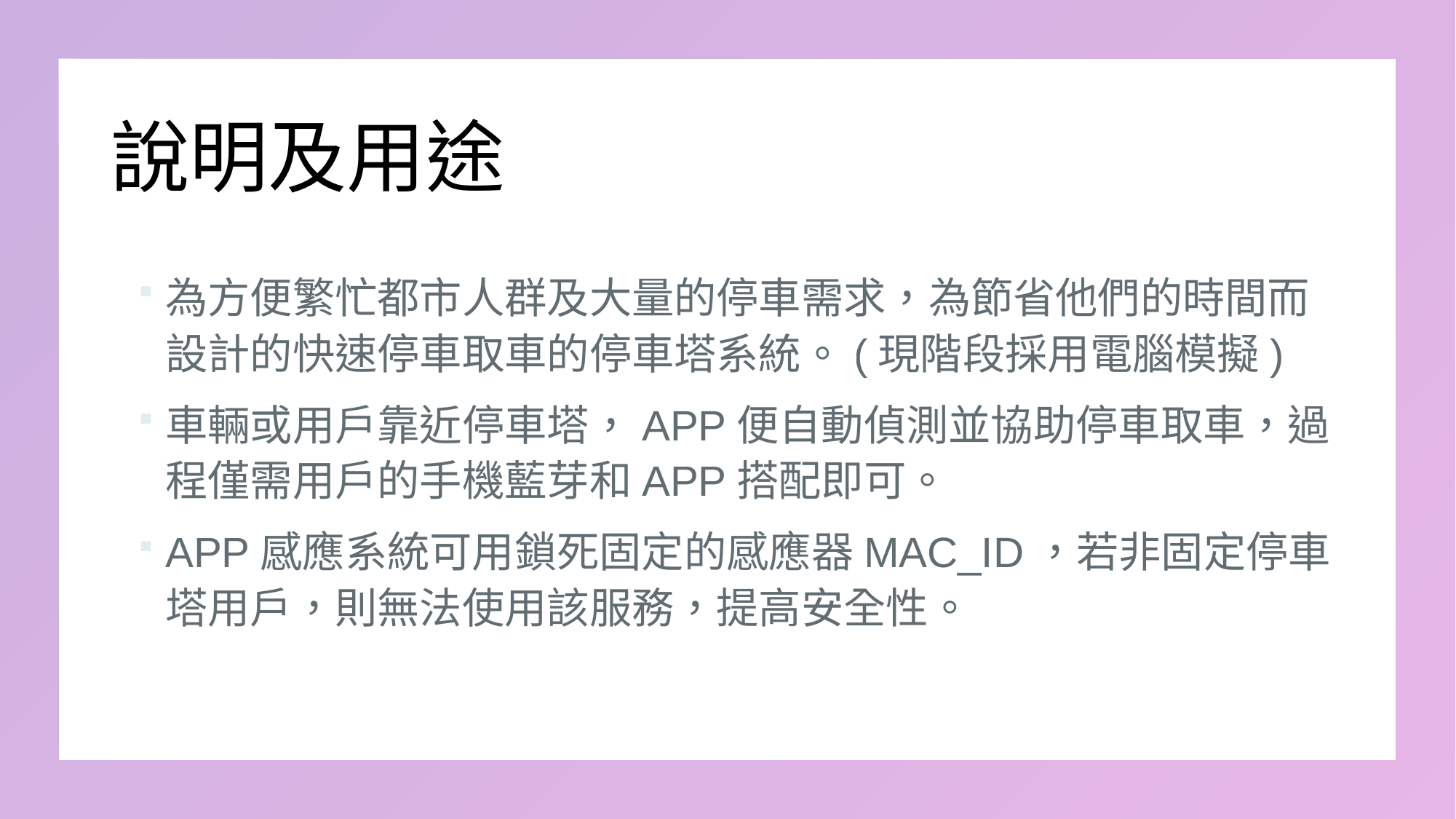

# 說明及用途
為方便繁忙都市人群及大量的停車需求，為節省他們的時間而設計的快速停車取車的停車塔系統。(現階段採用電腦模擬)
車輛或用戶靠近停車塔，APP便自動偵測並協助停車取車，過程僅需用戶的手機藍芽和APP搭配即可。
APP感應系統可用鎖死固定的感應器MAC_ID，若非固定停車塔用戶，則無法使用該服務，提高安全性。